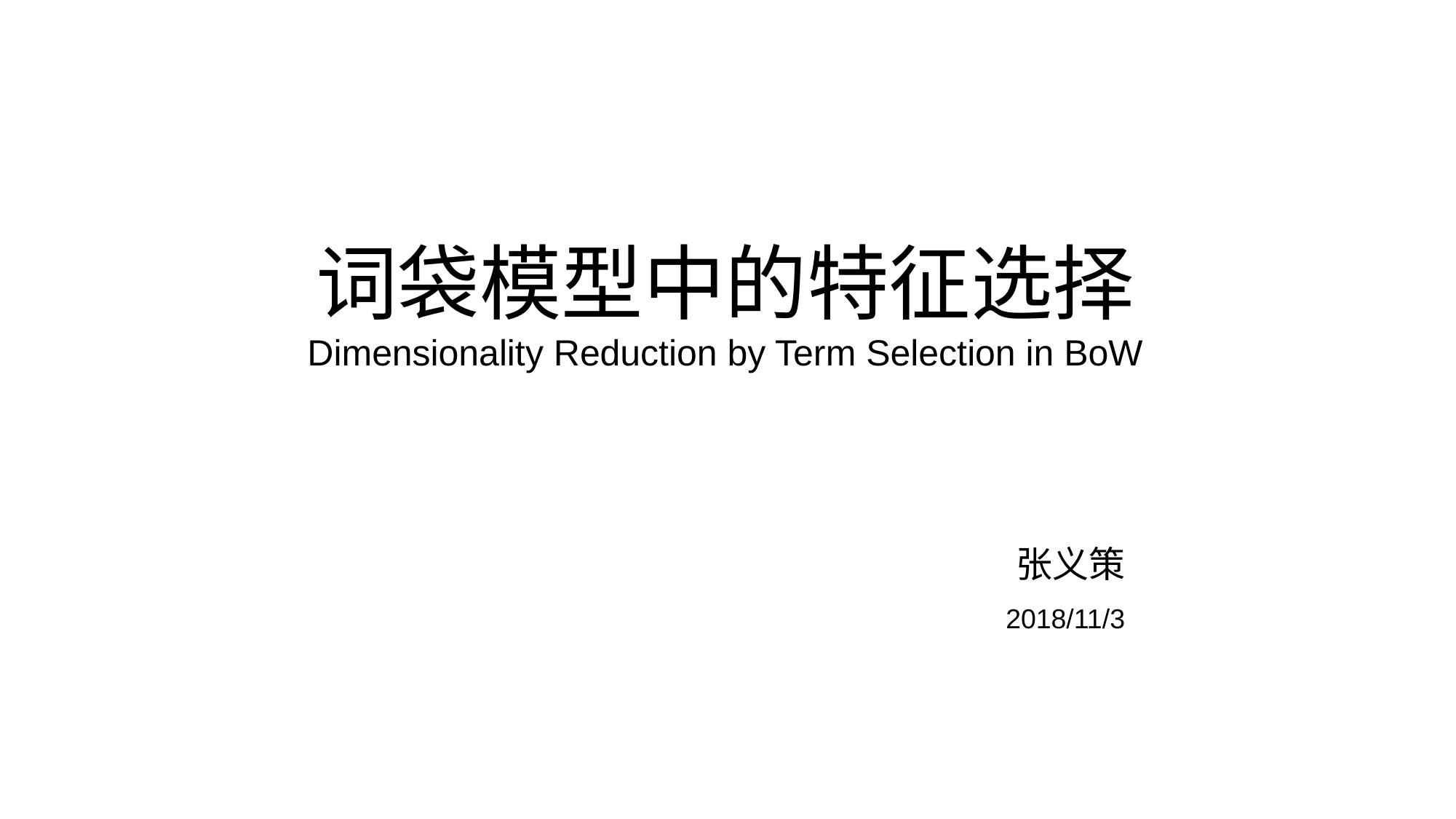

词袋模型中的特征选择
Dimensionality Reduction by Term Selection in BoW
张义策
2018/11/3